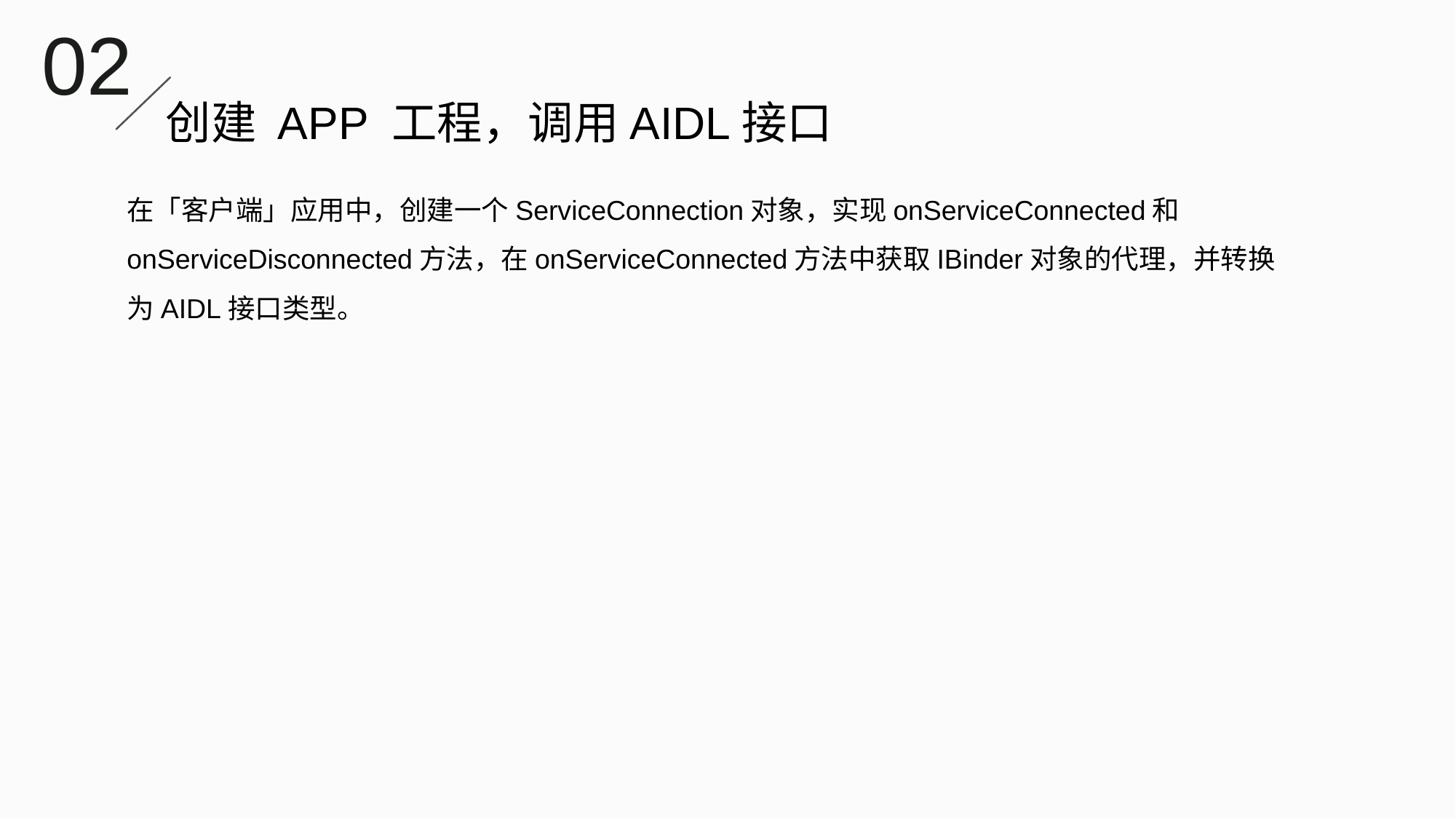

02
创建 APP 工程，调用AIDL接口
在「客户端」应用中，创建一个ServiceConnection对象，实现onServiceConnected和onServiceDisconnected方法，在onServiceConnected方法中获取IBinder对象的代理，并转换为AIDL接口类型。